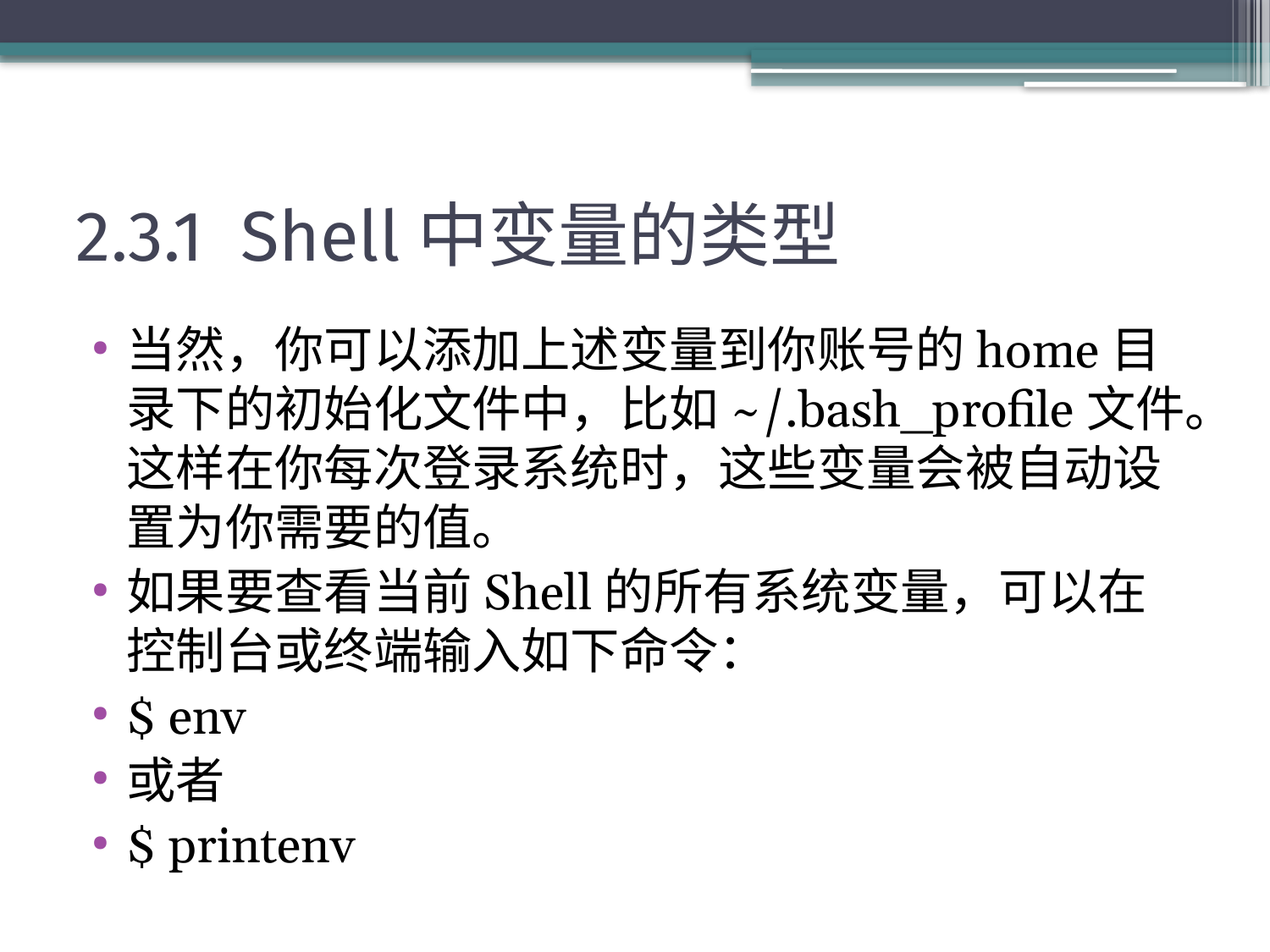

# 2.3.1  Shell中变量的类型
当然，你可以添加上述变量到你账号的home目录下的初始化文件中，比如~/.bash_profile文件。这样在你每次登录系统时，这些变量会被自动设置为你需要的值。
如果要查看当前Shell的所有系统变量，可以在控制台或终端输入如下命令：
$ env
或者
$ printenv